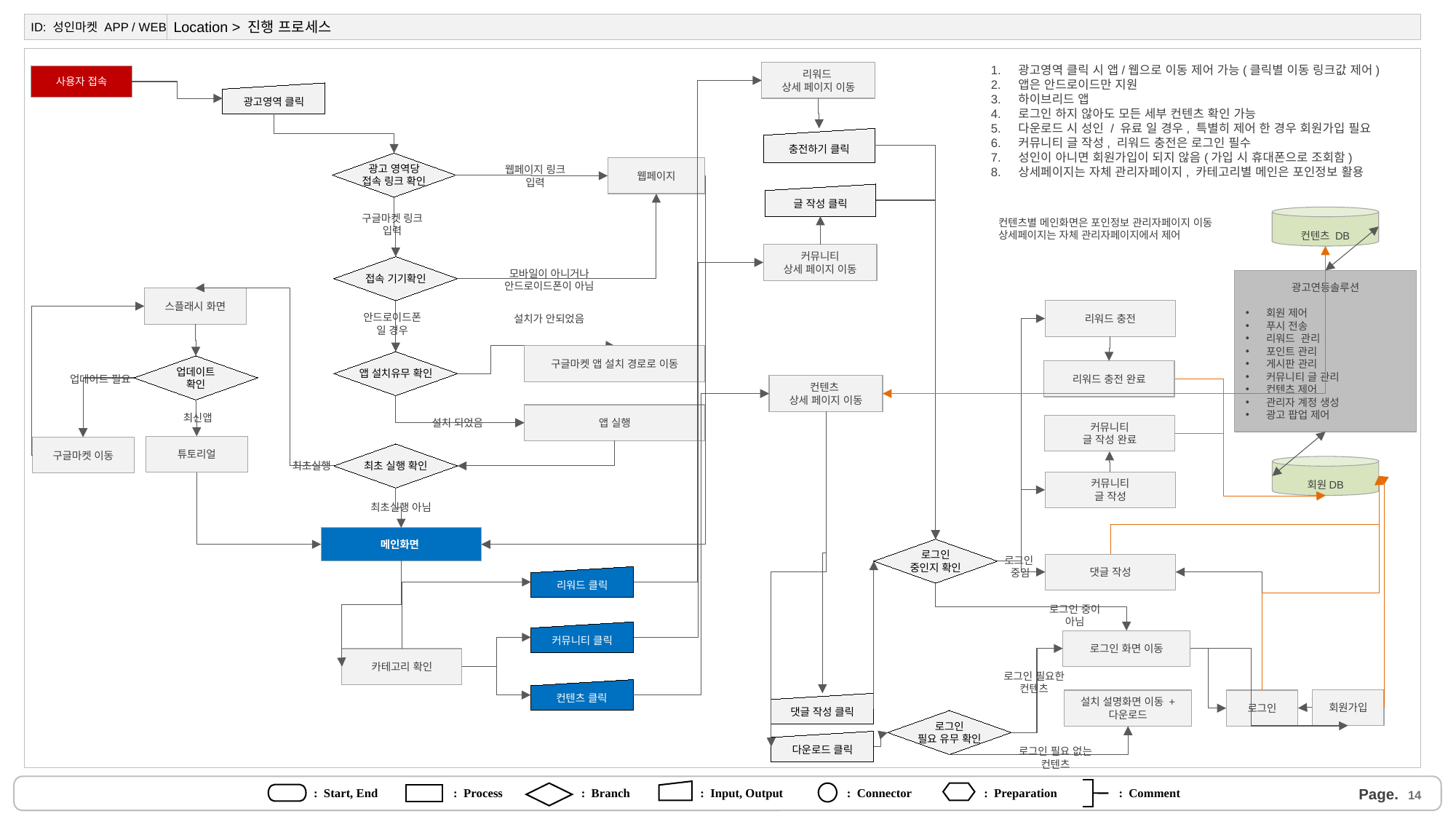

ID: 성인마켓 APP / WEB
Location > 진행 프로세스
리워드
상세 페이지 이동
사용자 접속
광고영역 클릭 시 앱/웹으로 이동 제어 가능(클릭별 이동 링크값 제어)
앱은 안드로이드만 지원
하이브리드 앱
로그인 하지 않아도 모든 세부 컨텐츠 확인 가능
다운로드 시 성인 / 유료 일 경우, 특별히 제어 한 경우 회원가입 필요
커뮤니티 글 작성, 리워드 충전은 로그인 필수
성인이 아니면 회원가입이 되지 않음(가입 시 휴대폰으로 조회함)
상세페이지는 자체 관리자페이지, 카테고리별 메인은 포인정보 활용
광고영역 클릭
충전하기 클릭
광고 영역당
접속 링크 확인
웹페이지
웹페이지 링크
입력
글 작성 클릭
컨텐츠 DB
구글마켓 링크
입력
컨텐츠별 메인화면은 포인정보 관리자페이지 이동
상세페이지는 자체 관리자페이지에서 제어
커뮤니티
상세 페이지 이동
접속 기기확인
모바일이 아니거나
안드로이드폰이 아님

광고연동솔루션

회원 제어
푸시 전송
리워드  관리
포인트 관리
게시판 관리
커뮤니티 글 관리
컨텐츠 제어
관리자 계정 생성
광고 팝업 제어

스플래시 화면
리워드 충전
설치가 안되었음
안드로이드폰
일 경우
구글마켓 앱 설치 경로로 이동
앱 설치유무 확인
업데이트
확인
리워드 충전 완료
업데이트 필요
컨텐츠
상세 페이지 이동
앱 실행
최신앱
설치 되었음
커뮤니티
글 작성 완료
튜토리얼
구글마켓 이동
최초 실행 확인
최초실행
회원DB
커뮤니티
글 작성
최초실행 아님
메인화면
로그인
중인지 확인
댓글 작성
로그인
중임
리워드 클릭
로그인 중이
아님
커뮤니티 클릭
로그인 화면 이동
카테고리 확인
로그인 필요한
컨텐츠
컨텐츠 클릭
회원가입
설치 설명화면 이동 +
다운로드
로그인
댓글 작성 클릭
로그인
필요 유무 확인
다운로드 클릭
로그인 필요 없는
컨텐츠

:  Start, End
:  Process
:  Branch
:  Input, Output
:  Connector
:  Preparation
:  Comment

14